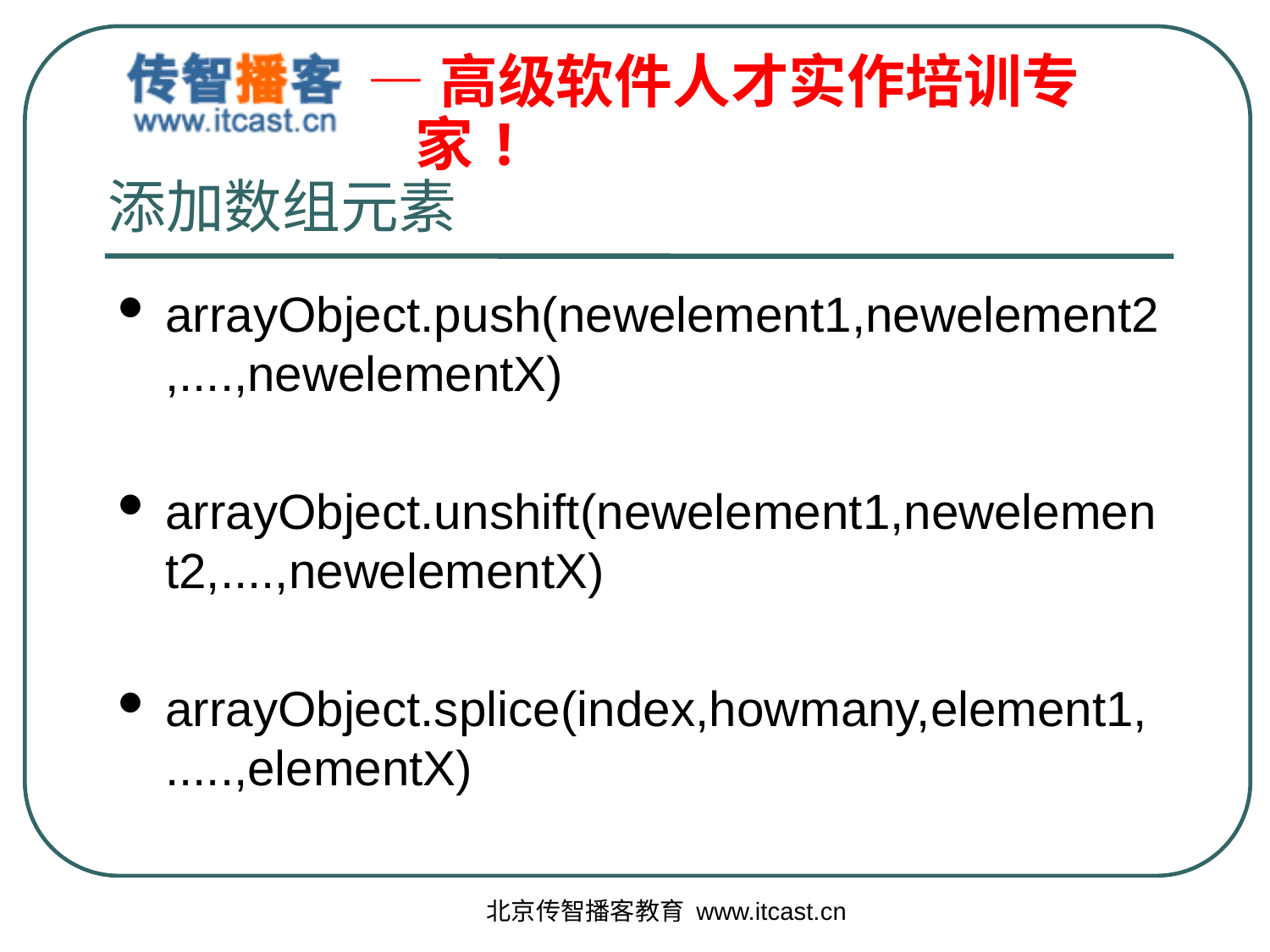

# 添加数组元素
arrayObject.push(newelement1,newelement2,....,newelementX)

arrayObject.unshift(newelement1,newelement2,....,newelementX)

arrayObject.splice(index,howmany,element1,.....,elementX)
北京传智播客教育 www.itcast.cn